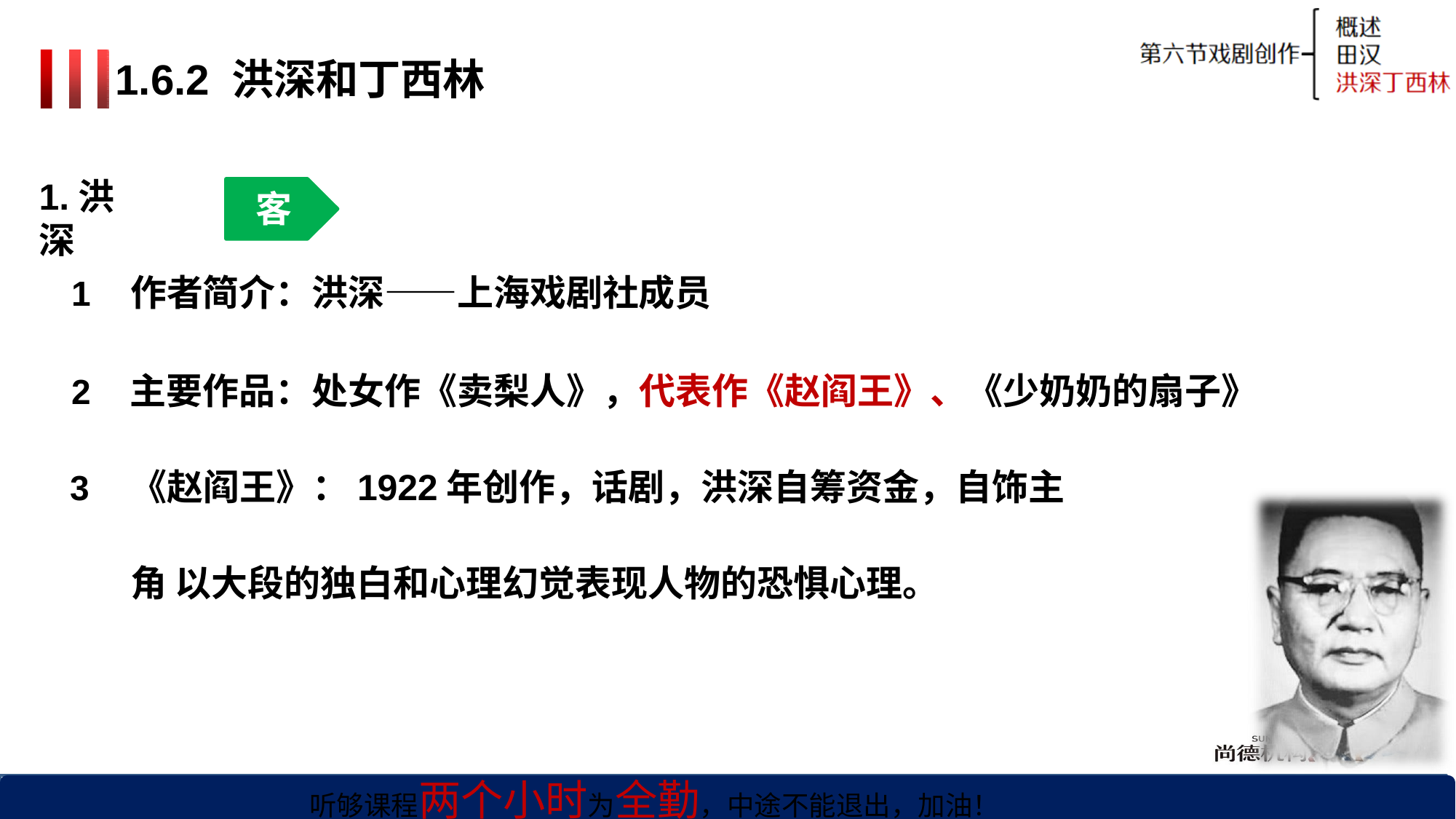

# 1.6.2 洪深和丁西林
1.洪深

客
作者简介：洪深——上海戏剧社成员

主要作品：处女作《卖梨人》，代表作《赵阎王》、《少奶奶的扇子》
《赵阎王》：1922年创作，话剧，洪深自筹资金，自饰主角 以大段的独白和心理幻觉表现人物的恐惧心理。

听够课程两个小时为全勤，中途不能退出，加油！